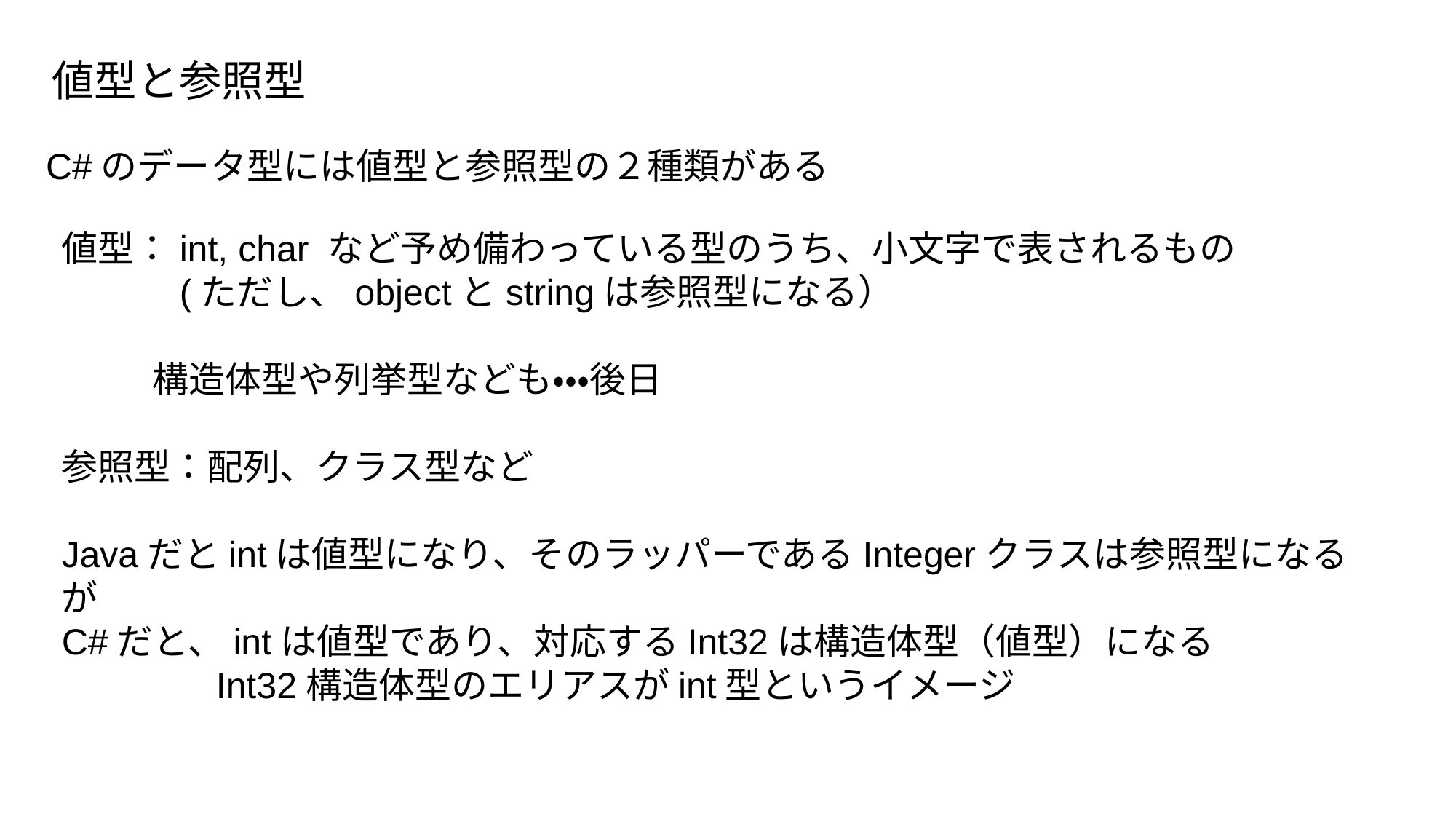

値型と参照型
C#のデータ型には値型と参照型の２種類がある
値型：int, char など予め備わっている型のうち、小文字で表されるもの
　　　(ただし、objectとstringは参照型になる）

          構造体型や列挙型なども・・・後日

参照型：配列、クラス型など

Javaだとintは値型になり、そのラッパーであるIntegerクラスは参照型になるが
C#だと、intは値型であり、対応するInt32は構造体型（値型）になる
　　　　Int32構造体型のエリアスがint型というイメージ